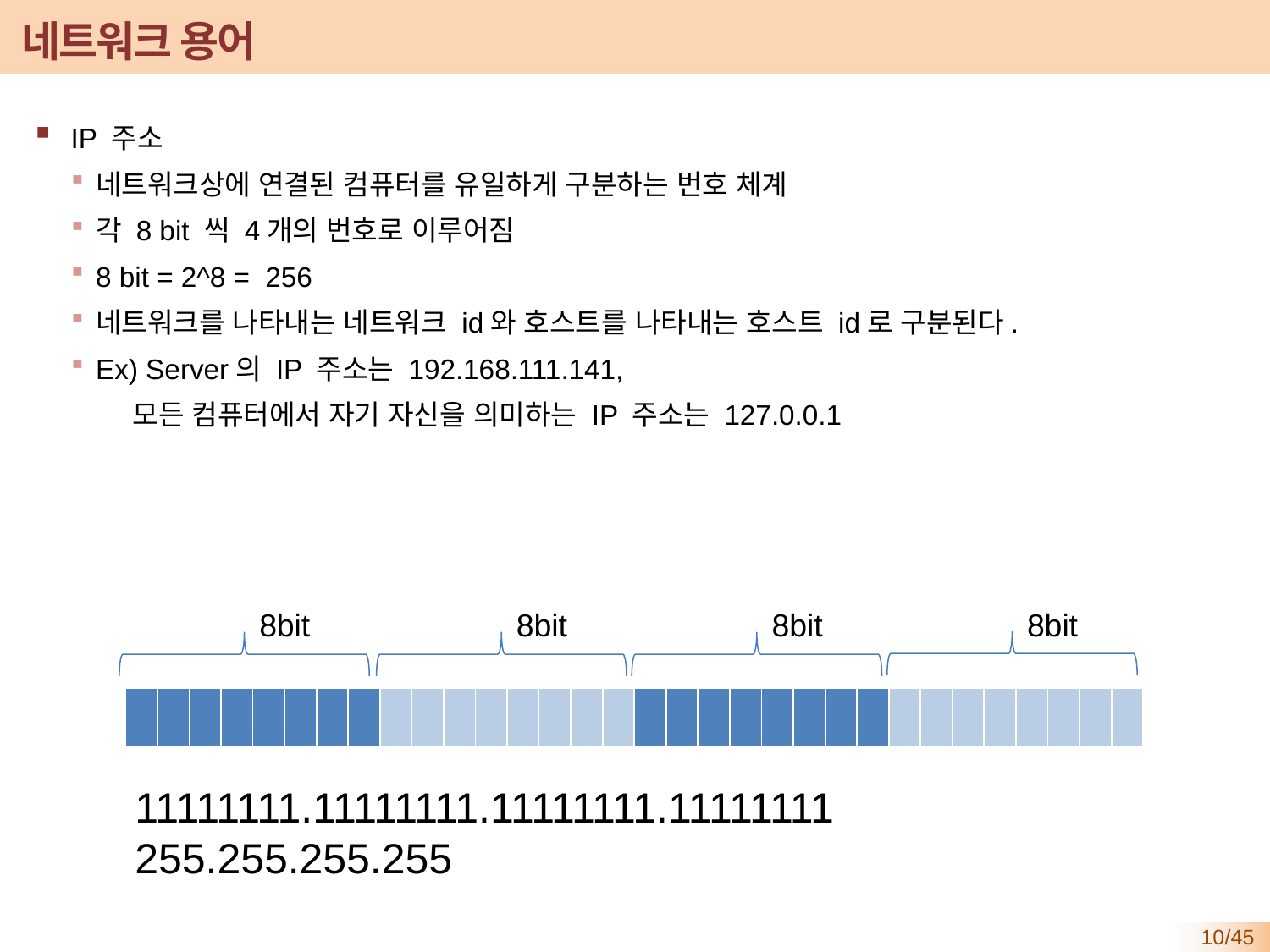

# 네트워크 용어
IP 주소
네트워크상에 연결된 컴퓨터를 유일하게 구분하는 번호 체계
각 8 bit 씩 4개의 번호로 이루어짐
8 bit = 2^8 =  256
네트워크를 나타내는 네트워크 id와 호스트를 나타내는 호스트 id로 구분된다.
Ex) Server의 IP 주소는 192.168.111.141,
       모든 컴퓨터에서 자기 자신을 의미하는 IP 주소는 127.0.0.1

8bit

8bit

8bit

8bit
|  |  |  |  |  |  |  |  |  |  |  |  |  |  |  |  |  |  |  |  |  |  |  |  |  |  |  |  |  |  |  |  |
| --- | --- | --- | --- | --- | --- | --- | --- | --- | --- | --- | --- | --- | --- | --- | --- | --- | --- | --- | --- | --- | --- | --- | --- | --- | --- | --- | --- | --- | --- | --- | --- |
11111111.11111111.11111111.11111111
255.255.255.255